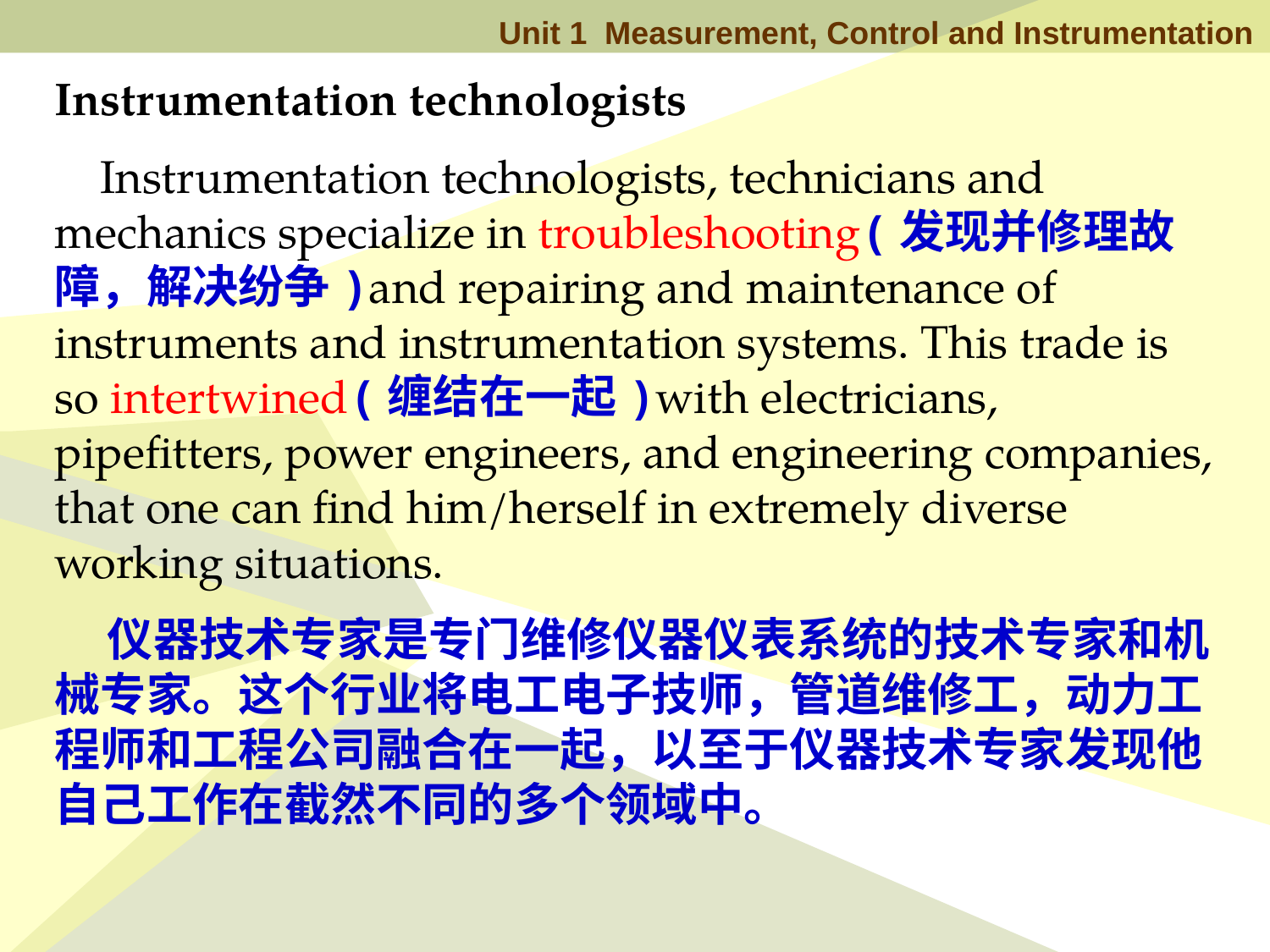

Instrumentation technologists
    Instrumentation technologists, technicians and mechanics specialize in troubleshooting(发现并修理故障，解决纷争)and repairing and maintenance of instruments and instrumentation systems. This trade is so intertwined(缠结在一起)with electricians, pipefitters, power engineers, and engineering companies, that one can find him/herself in extremely diverse working situations.
    仪器技术专家是专门维修仪器仪表系统的技术专家和机械专家。这个行业将电工电子技师，管道维修工，动力工程师和工程公司融合在一起，以至于仪器技术专家发现他自己工作在截然不同的多个领域中。